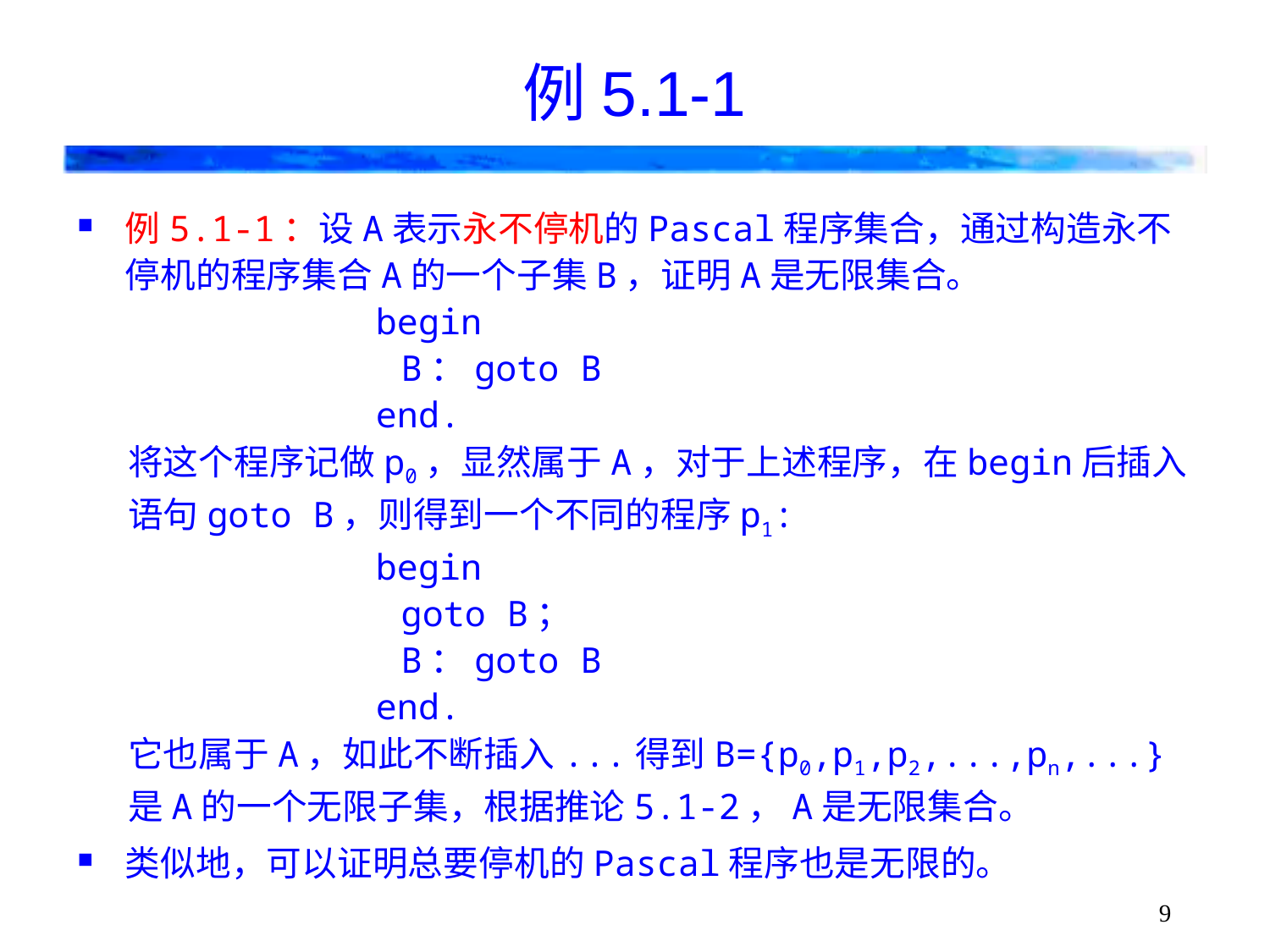

# 例5.1-1
例5.1-1：设A表示永不停机的Pascal程序集合，通过构造永不停机的程序集合A的一个子集B，证明A是无限集合。
begin
B：goto B
end.
将这个程序记做p0，显然属于A，对于上述程序，在begin后插入语句goto B，则得到一个不同的程序p1:
begin
goto B；
B：goto B
end.
它也属于A，如此不断插入...得到B={p0,p1,p2,...,pn,...}是A的一个无限子集，根据推论5.1-2，A是无限集合。
类似地，可以证明总要停机的Pascal程序也是无限的。
9